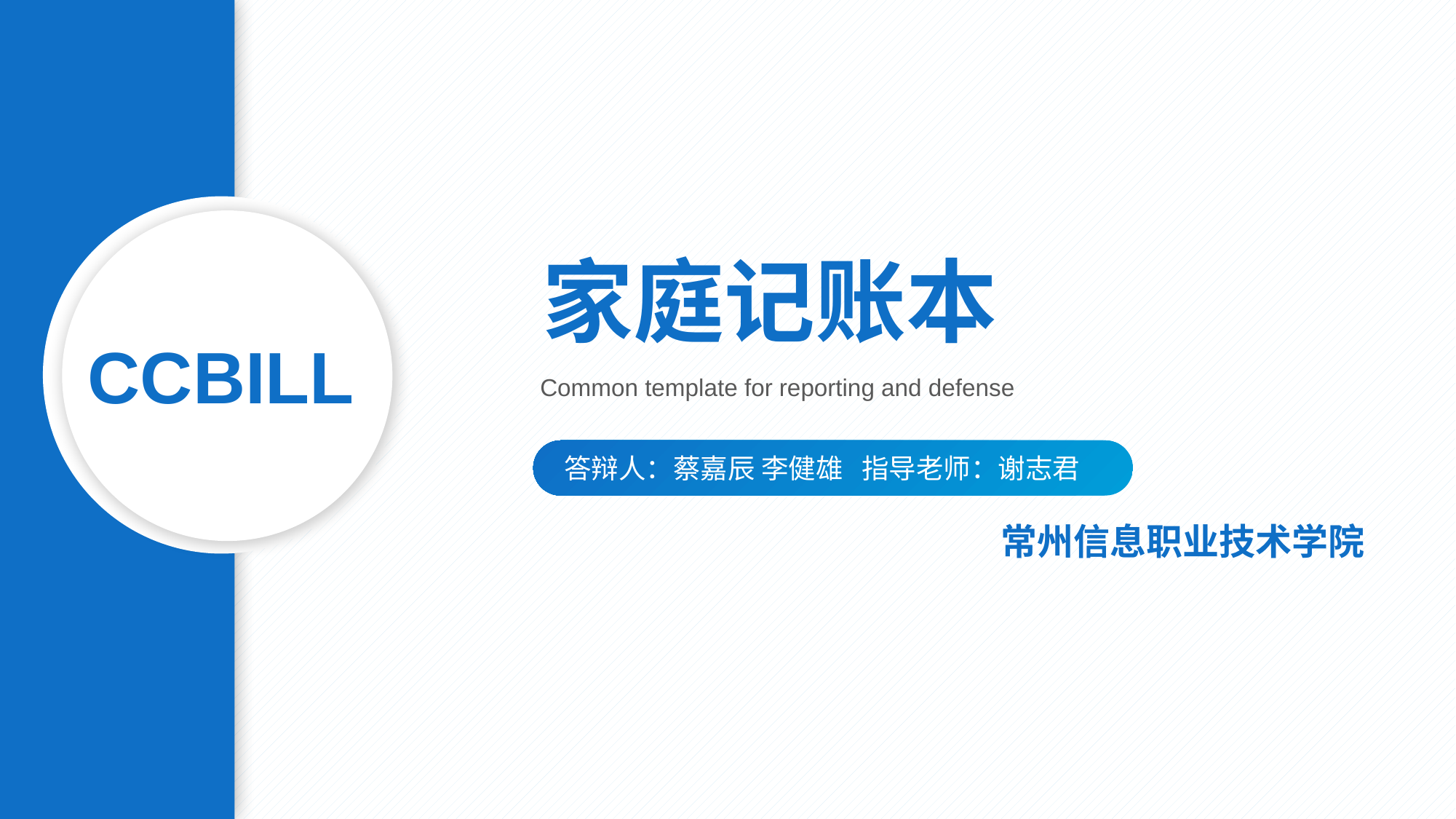

家庭记账本
CCBILL
Common template for reporting and defense

答辩人：蔡嘉辰 李健雄   指导老师：谢志君
常州信息职业技术学院